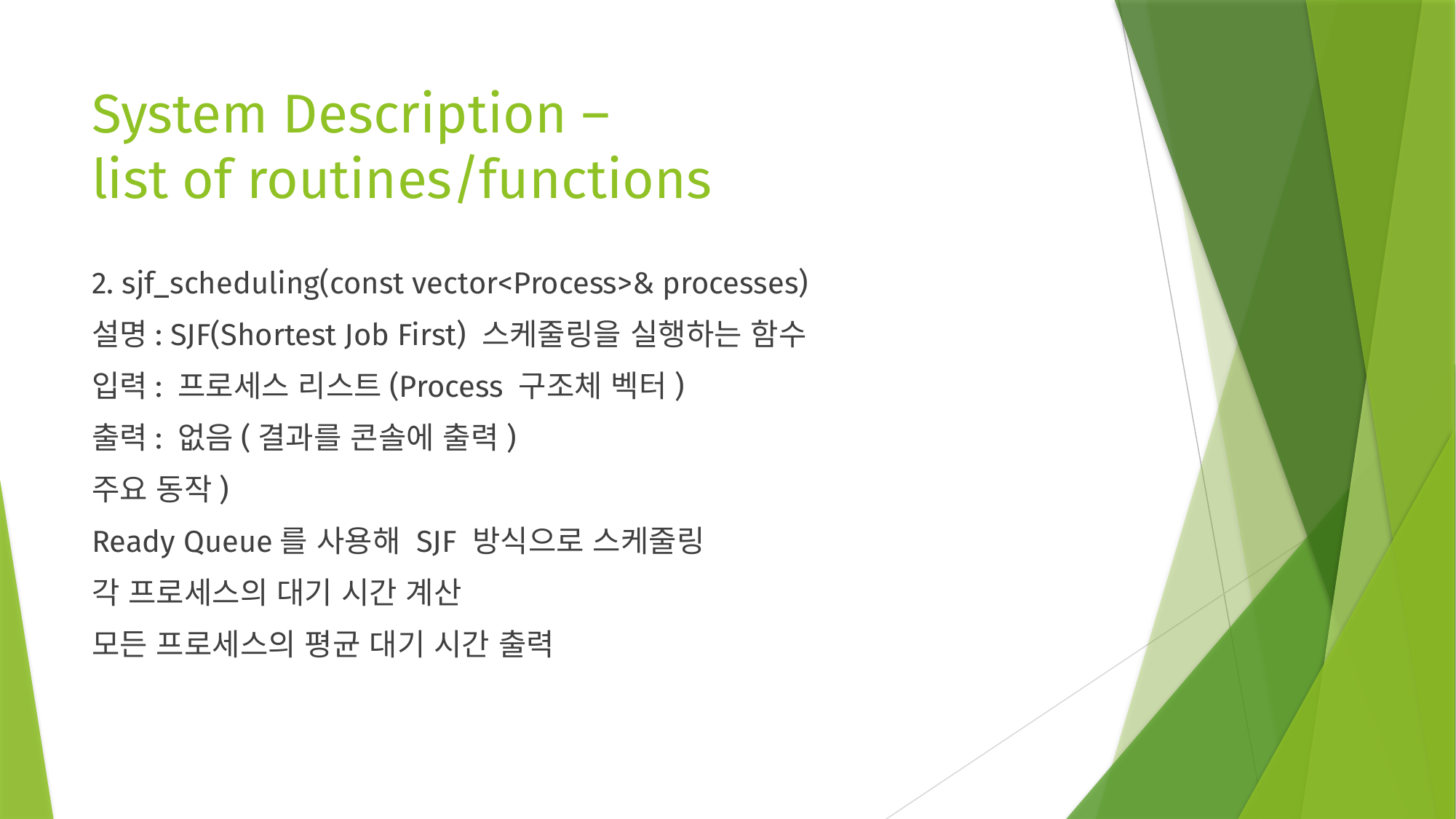

# System Description – list of routines/functions
2. sjf_scheduling(const vector<Process>& processes)
설명: SJF(Shortest Job First) 스케줄링을 실행하는 함수
입력: 프로세스 리스트(Process 구조체 벡터)
출력: 없음(결과를 콘솔에 출력)
주요 동작)
Ready Queue를 사용해 SJF 방식으로 스케줄링
각 프로세스의 대기 시간 계산
모든 프로세스의 평균 대기 시간 출력